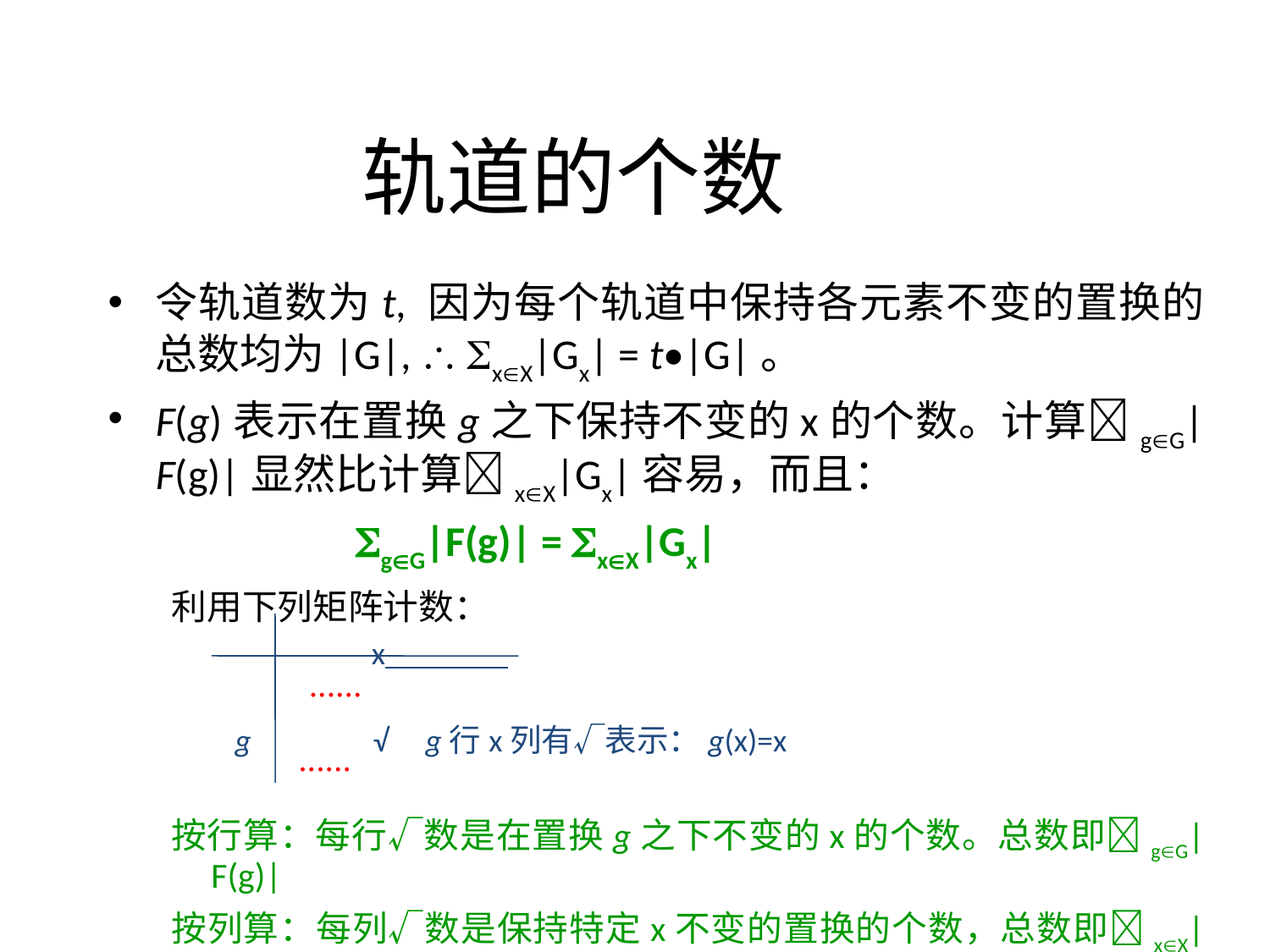

# 轨道的个数
令轨道数为t, 因为每个轨道中保持各元素不变的置换的总数均为|G|, ∴ Σx∈X|Gx| = t•|G|。
F(g)表示在置换g之下保持不变的x的个数。计算Σg∈G|F(g)|显然比计算Σx∈X|Gx|容易，而且：
                          Σg∈G|F(g)| = Σx∈X|Gx|
利用下列矩阵计数：
                   x

g                 √     g行x列有√表示：g(x)=x

按行算：每行√数是在置换g之下不变的x的个数。总数即Σg∈G|F(g)|
按列算：每列√数是保持特定x不变的置换的个数，总数即Σx∈X|Gx|

......
......